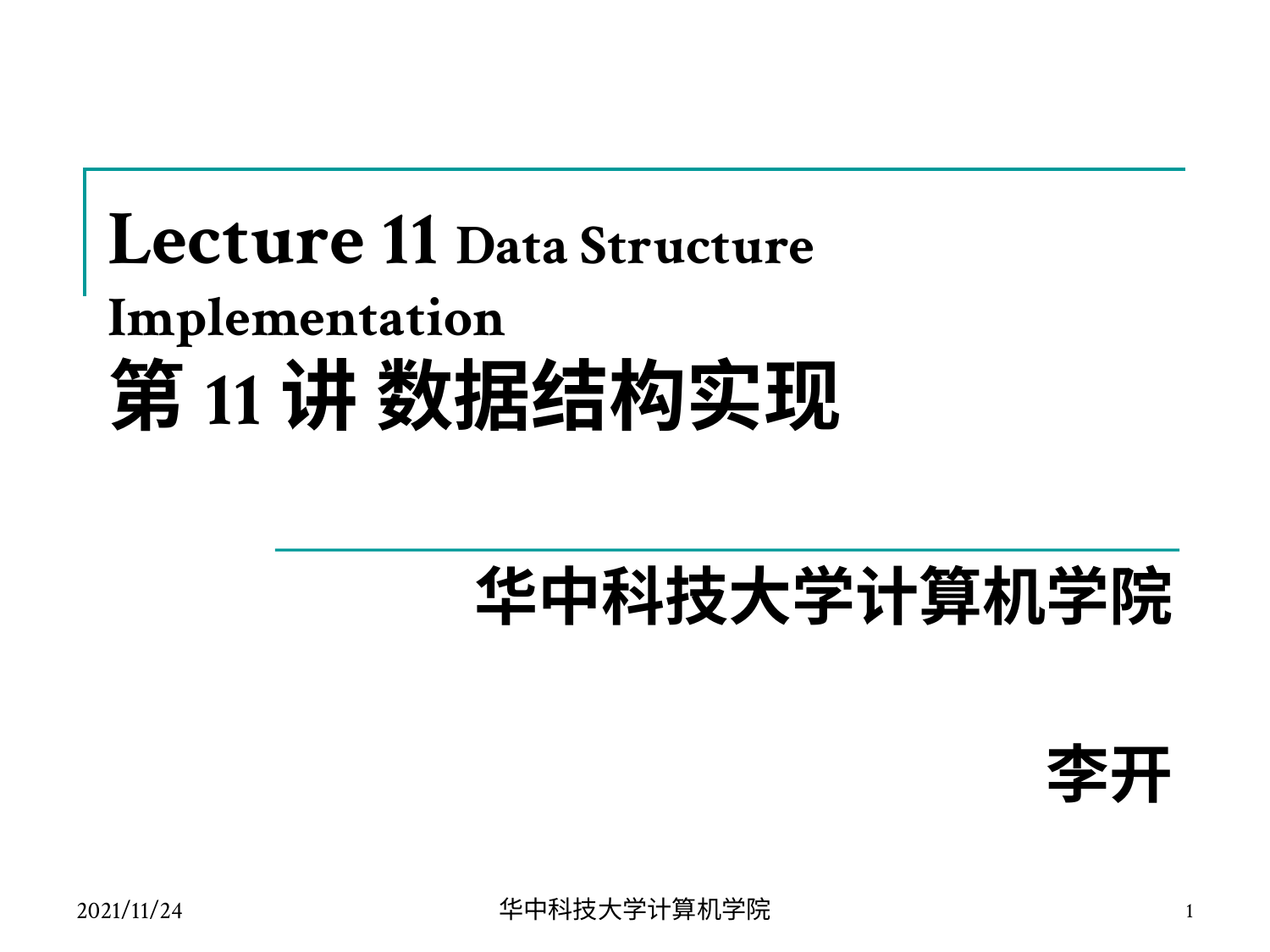

# Lecture 11 Data Structure Implementation 第11讲 数据结构实现
华中科技大学计算机学院

李开
2021/11/24
华中科技大学计算机学院
1